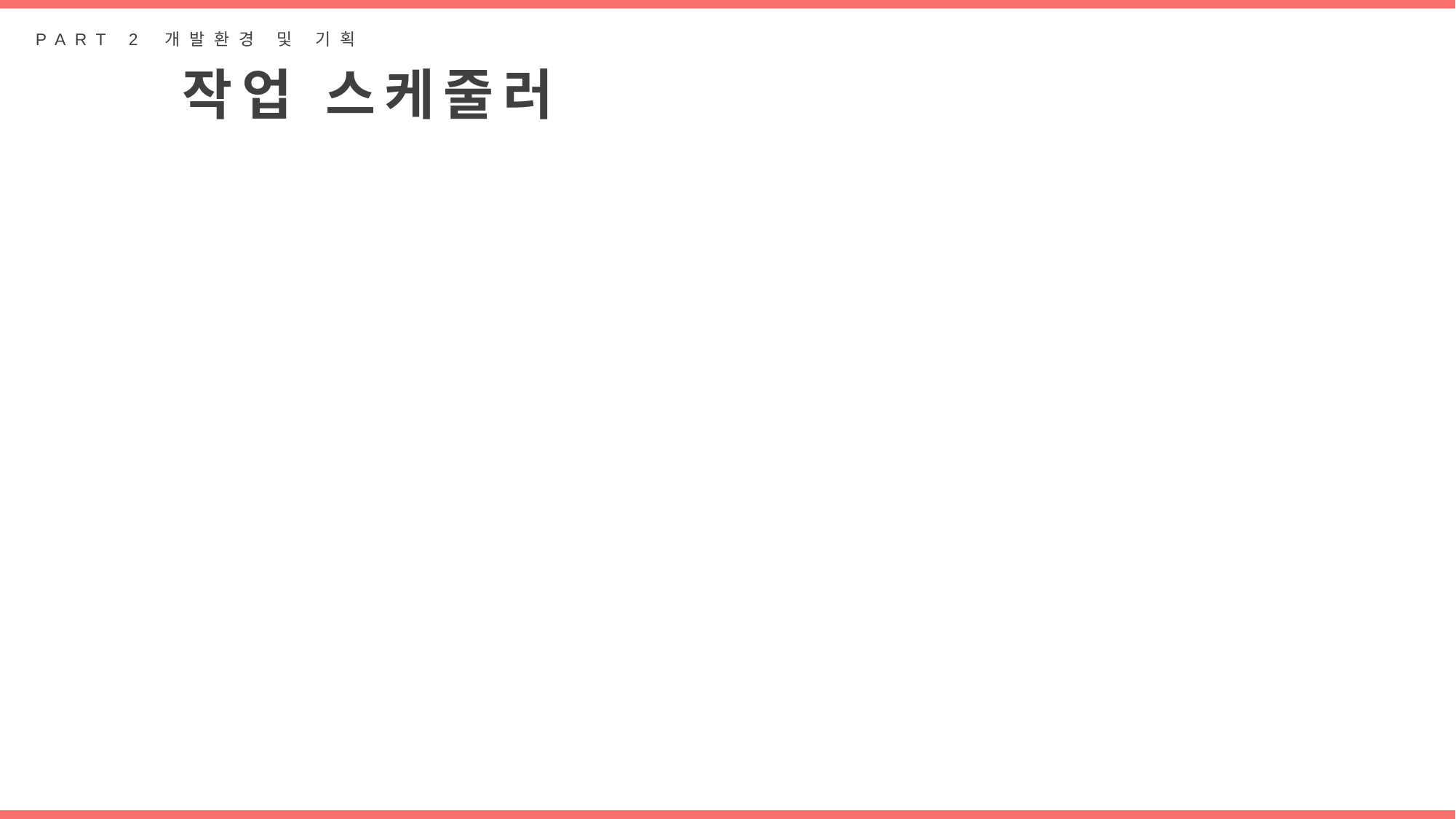

PART 2 개발환경 및 기획
작업 스케줄러